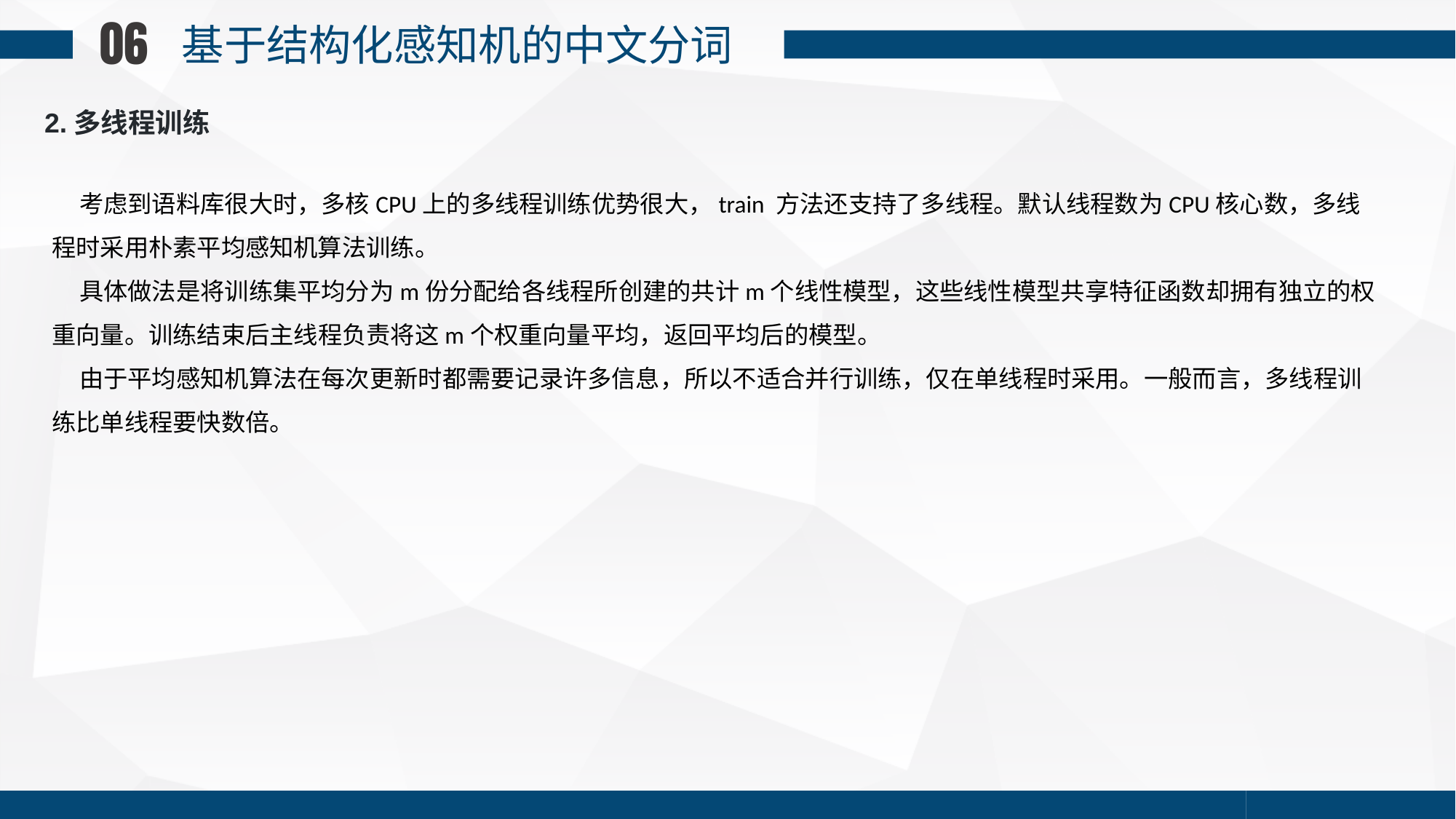

06
 基于结构化感知机的中文分词

2.多线程训练
    考虑到语料库很大时，多核CPU上的多线程训练优势很大，train 方法还支持了多线程。默认线程数为CPU核心数，多线程时采用朴素平均感知机算法训练。
    具体做法是将训练集平均分为m份分配给各线程所创建的共计m个线性模型，这些线性模型共享特征函数却拥有独立的权重向量。训练结束后主线程负责将这m个权重向量平均，返回平均后的模型。
    由于平均感知机算法在每次更新时都需要记录许多信息，所以不适合并行训练，仅在单线程时采用。一般而言，多线程训练比单线程要快数倍。